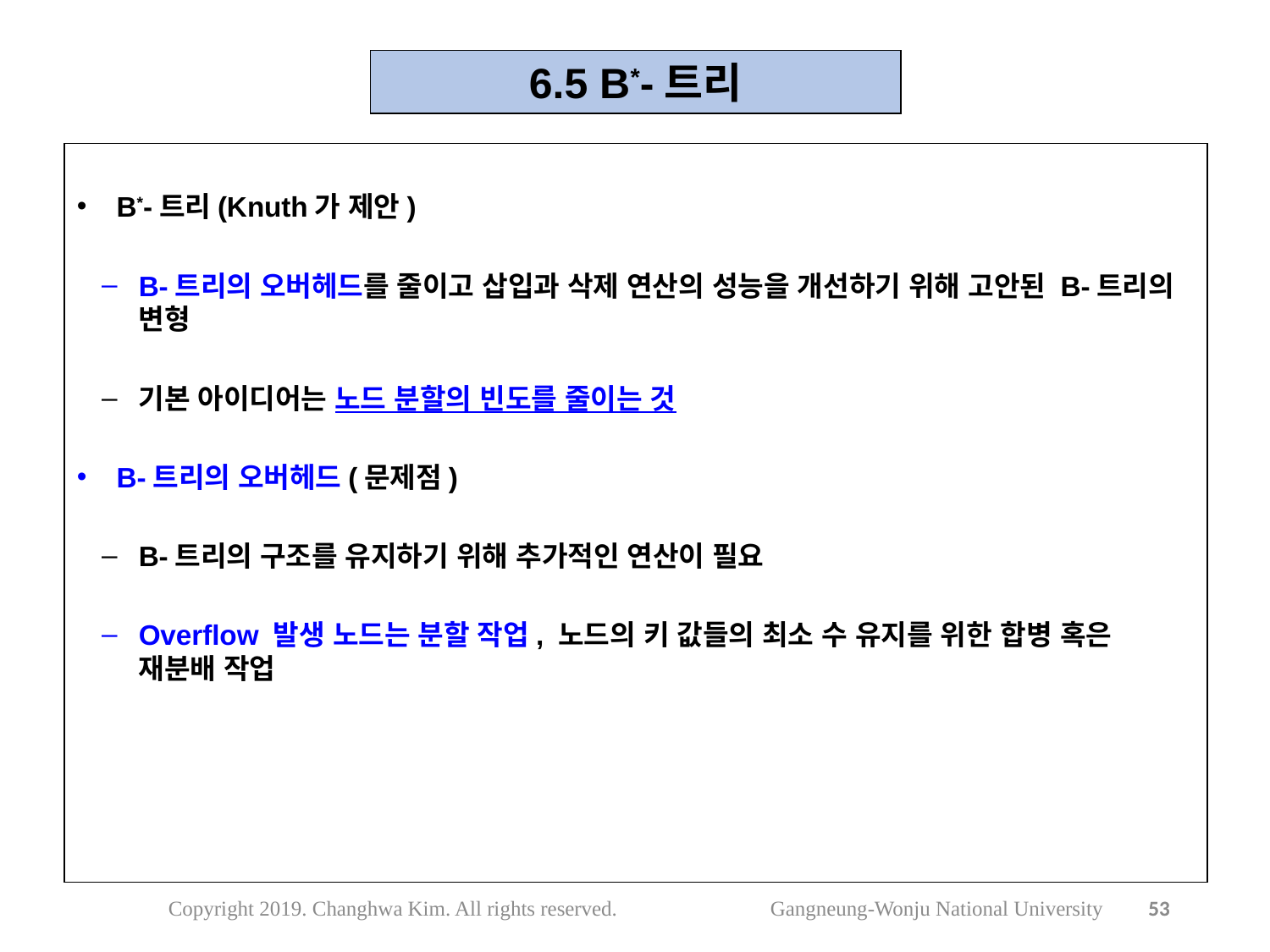

6.5 B*-트리

B*-트리(Knuth가 제안)

B-트리의 오버헤드를 줄이고 삽입과 삭제 연산의 성능을 개선하기 위해 고안된 B-트리의 변형

기본 아이디어는 노드 분할의 빈도를 줄이는 것

B-트리의 오버헤드(문제점)

B-트리의 구조를 유지하기 위해 추가적인 연산이 필요

Overflow 발생 노드는 분할 작업, 노드의 키 값들의 최소 수 유지를 위한 합병 혹은 재분배 작업

Copyright 2019. Changhwa Kim. All rights reserved.                             Gangneung-Wonju National University
53
53